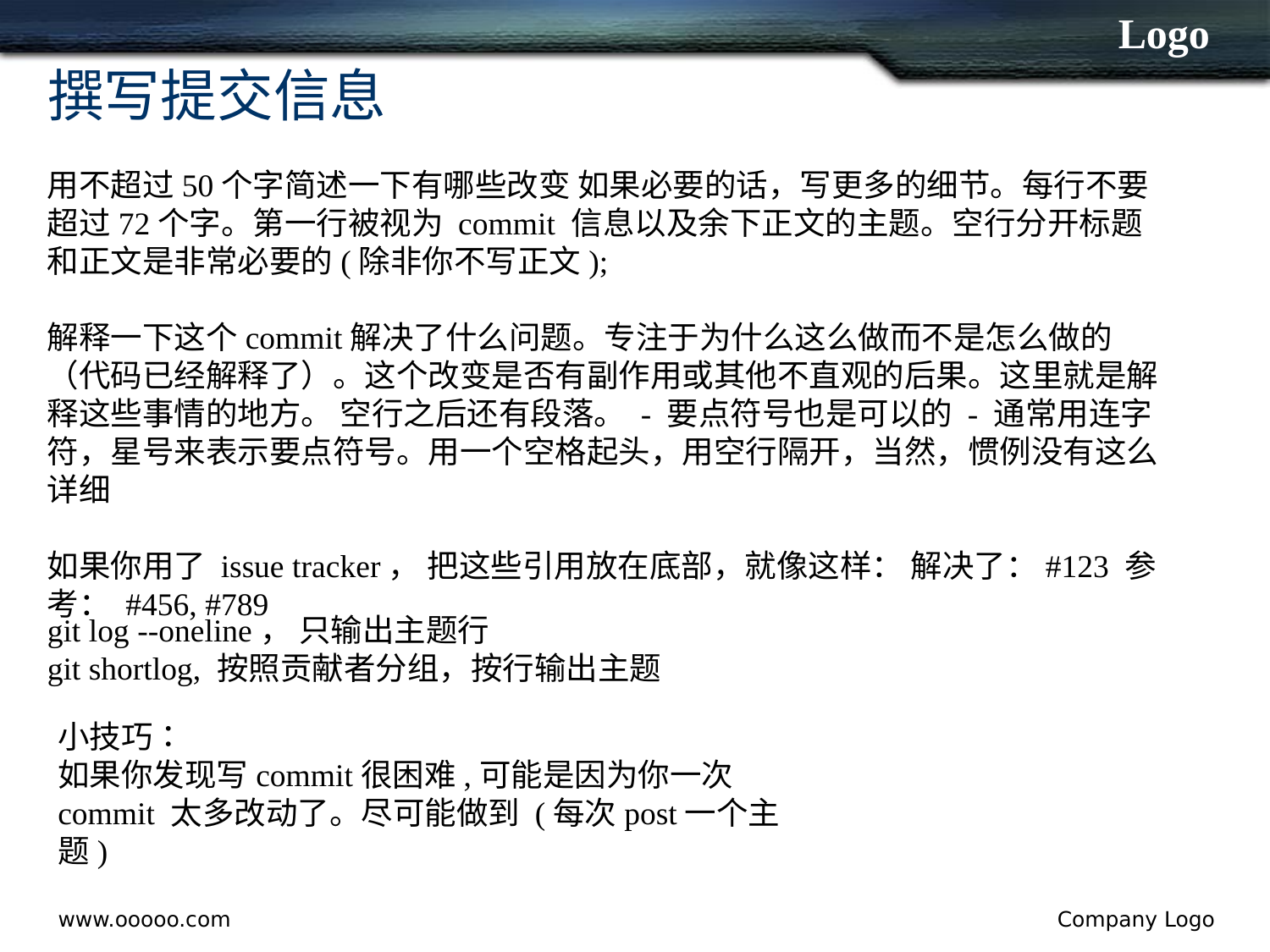

# 撰写提交信息
用不超过50个字简述一下有哪些改变 如果必要的话，写更多的细节。每行不要超过72个字。第一行被视为 commit 信息以及余下正文的主题。空行分开标题和正文是非常必要的(除非你不写正文);

解释一下这个commit解决了什么问题。专注于为什么这么做而不是怎么做的（代码已经解释了）。这个改变是否有副作用或其他不直观的后果。这里就是解释这些事情的地方。 空行之后还有段落。 - 要点符号也是可以的 - 通常用连字符，星号来表示要点符号。用一个空格起头，用空行隔开，当然，惯例没有这么详细

如果你用了 issue tracker， 把这些引用放在底部，就像这样： 解决了：#123 参考： #456, #789

git log --oneline， 只输出主题行
git shortlog, 按照贡献者分组，按行输出主题
小技巧：
如果你发现写commit很困难,可能是因为你一次 commit 太多改动了。尽可能做到 (每次post一个主题)
www.ooooo.com
Company Logo